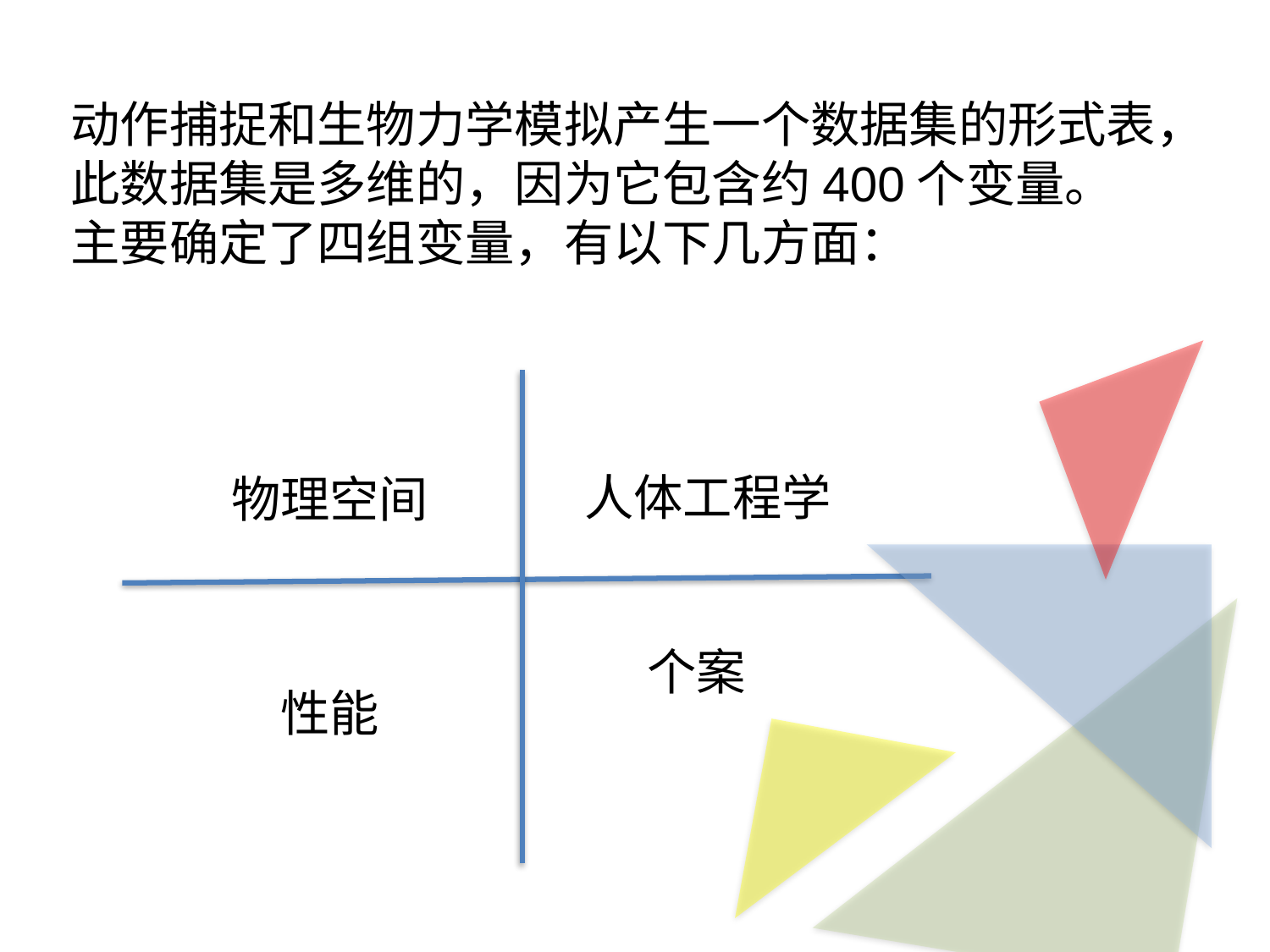

动作捕捉和生物力学模拟产生一个数据集的形式表，
此数据集是多维的，因为它包含约400个变量。
主要确定了四组变量，有以下几方面：

人体工程学
物理空间

个案
性能